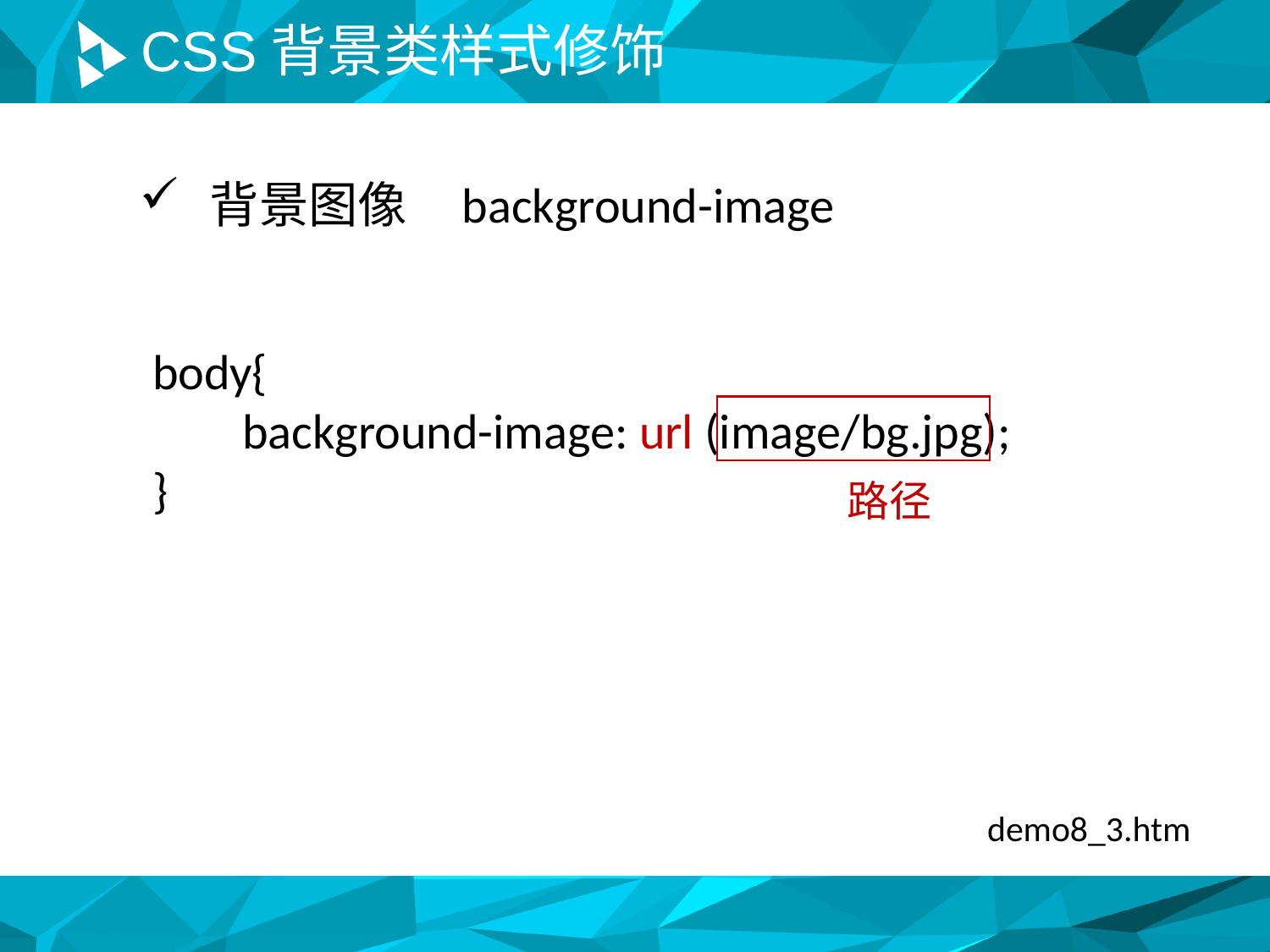

# CSS背景类样式修饰
 背景图像
background-image
body{
        background-image: url (image/bg.jpg);
}

路径
demo8_3.htm